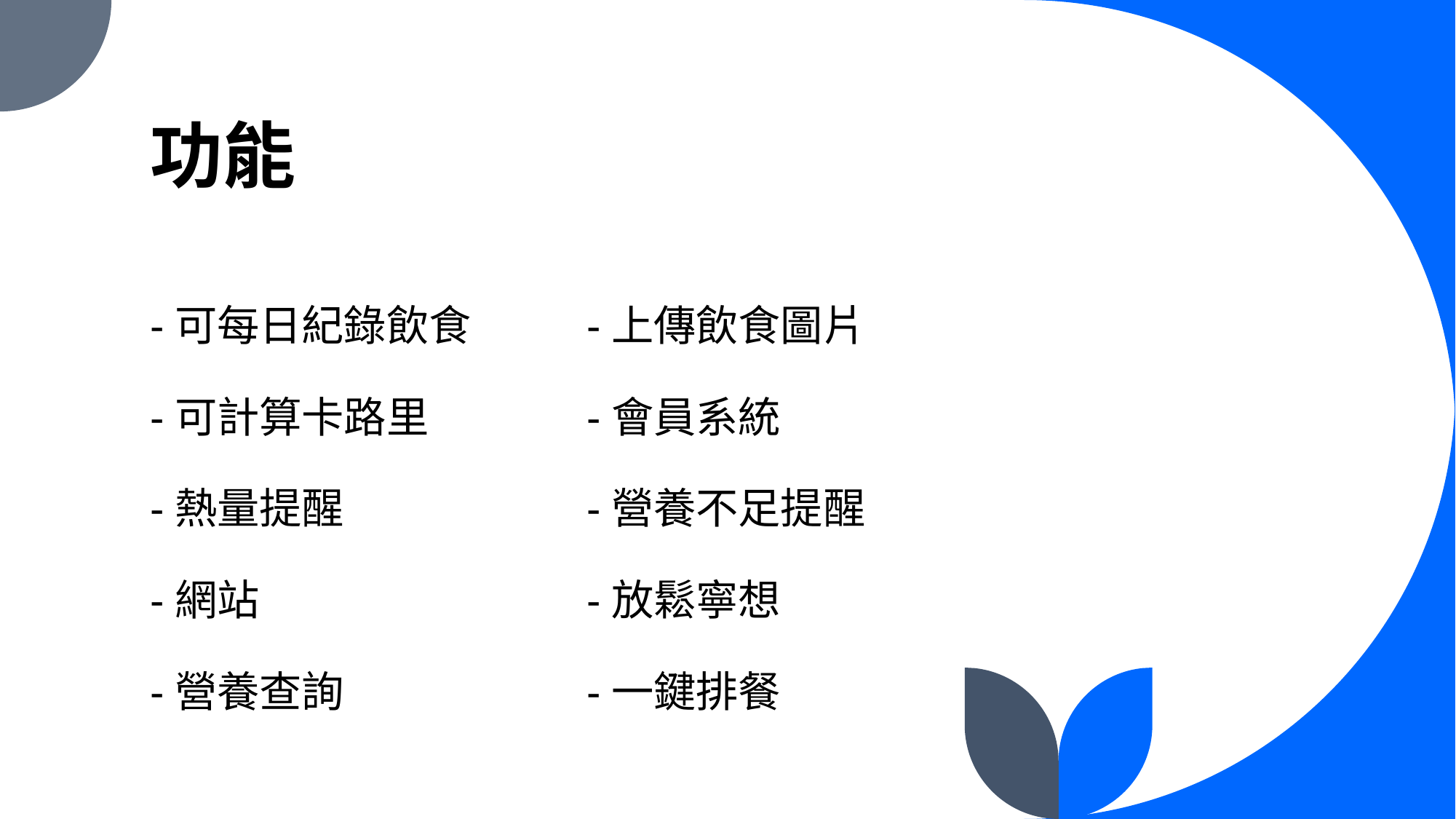

# 功能
-可每日紀錄飲食		-上傳飲食圖片
-可計算卡路里		-會員系統
-熱量提醒			-營養不足提醒
-網站				-放鬆寧想
-營養查詢			-一鍵排餐